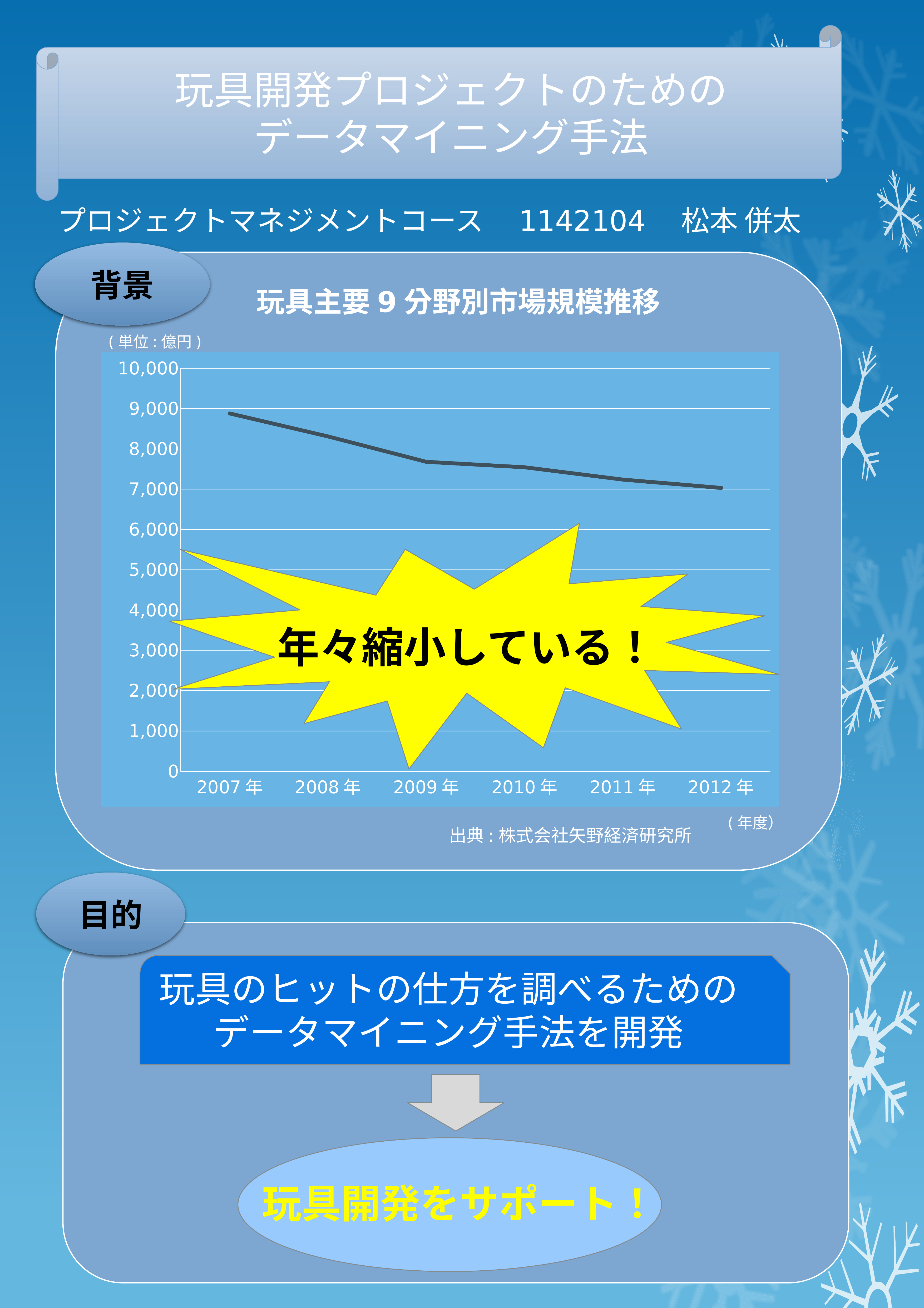

玩具開発プロジェクトのための
データマイニング手法
プロジェクトマネジメントコース　1142104　松本 併太

背景

玩具主要9分野別市場規模推移
(単位:億円)

### Chart

| Category | 玩具主要9分野 |
|---|---|
| 2007年 | 8882.0 |
| 2008年 | 8312.0 |
| 2009年 | 7682.0 |
| 2010年 | 7547.0 |
| 2011年 | 7241.0 |
| 2012年 | 7035.0 |
年々縮小している！
(年度）
出典:株式会社矢野経済研究所
目的

玩具のヒットの仕方を調べるための
データマイニング手法を開発

玩具開発をサポート！